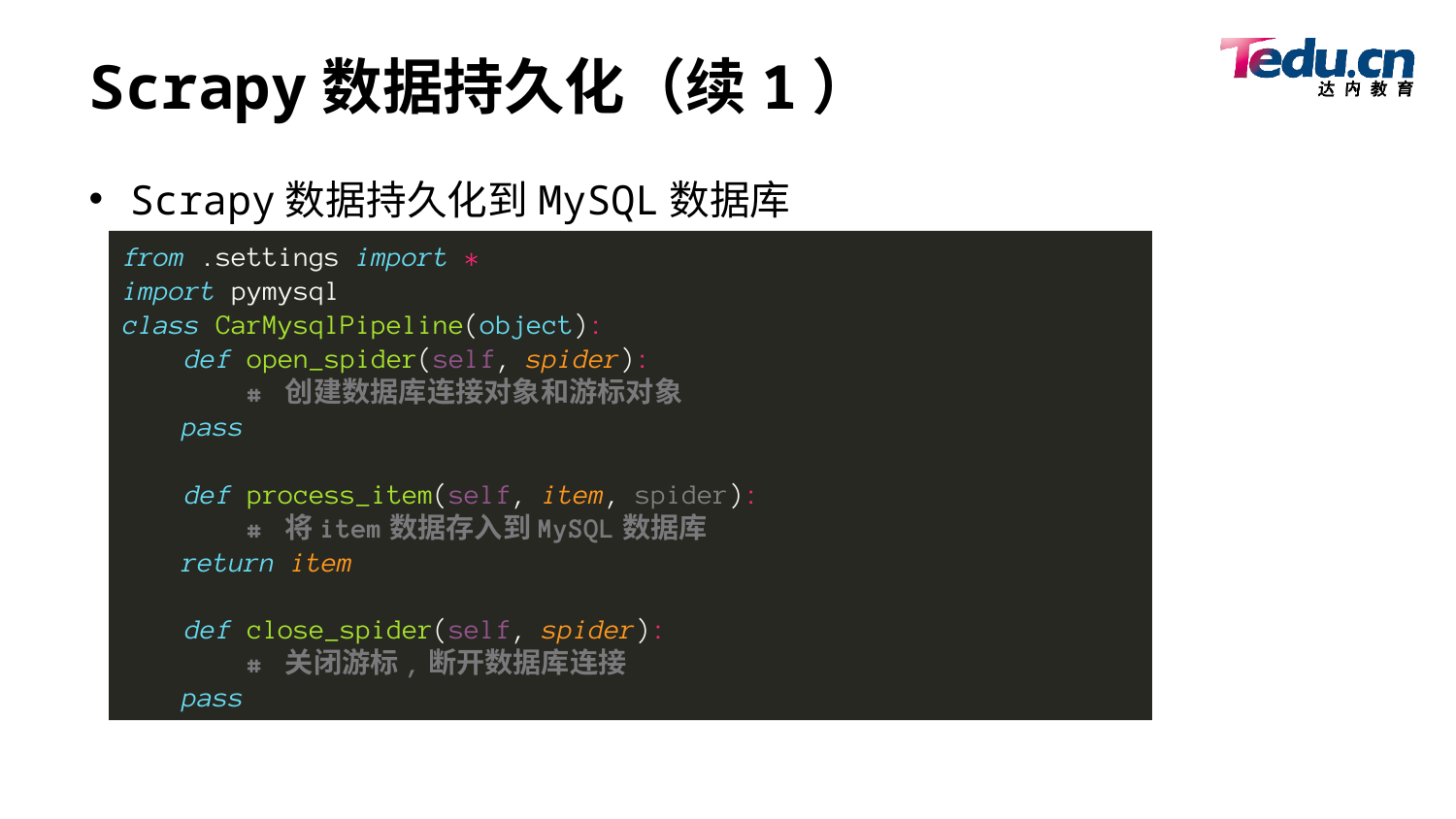

# Scrapy数据持久化（续1）
Scrapy数据持久化到MySQL数据库
from .settings import *
import pymysql
class CarMysqlPipeline(object):
    def open_spider(self, spider):
        # 创建数据库连接对象和游标对象
        pass
    def process_item(self, item, spider):
        # 将item数据存入到MySQL数据库
        return item
    def close_spider(self, spider):
        # 关闭游标,断开数据库连接
        pass